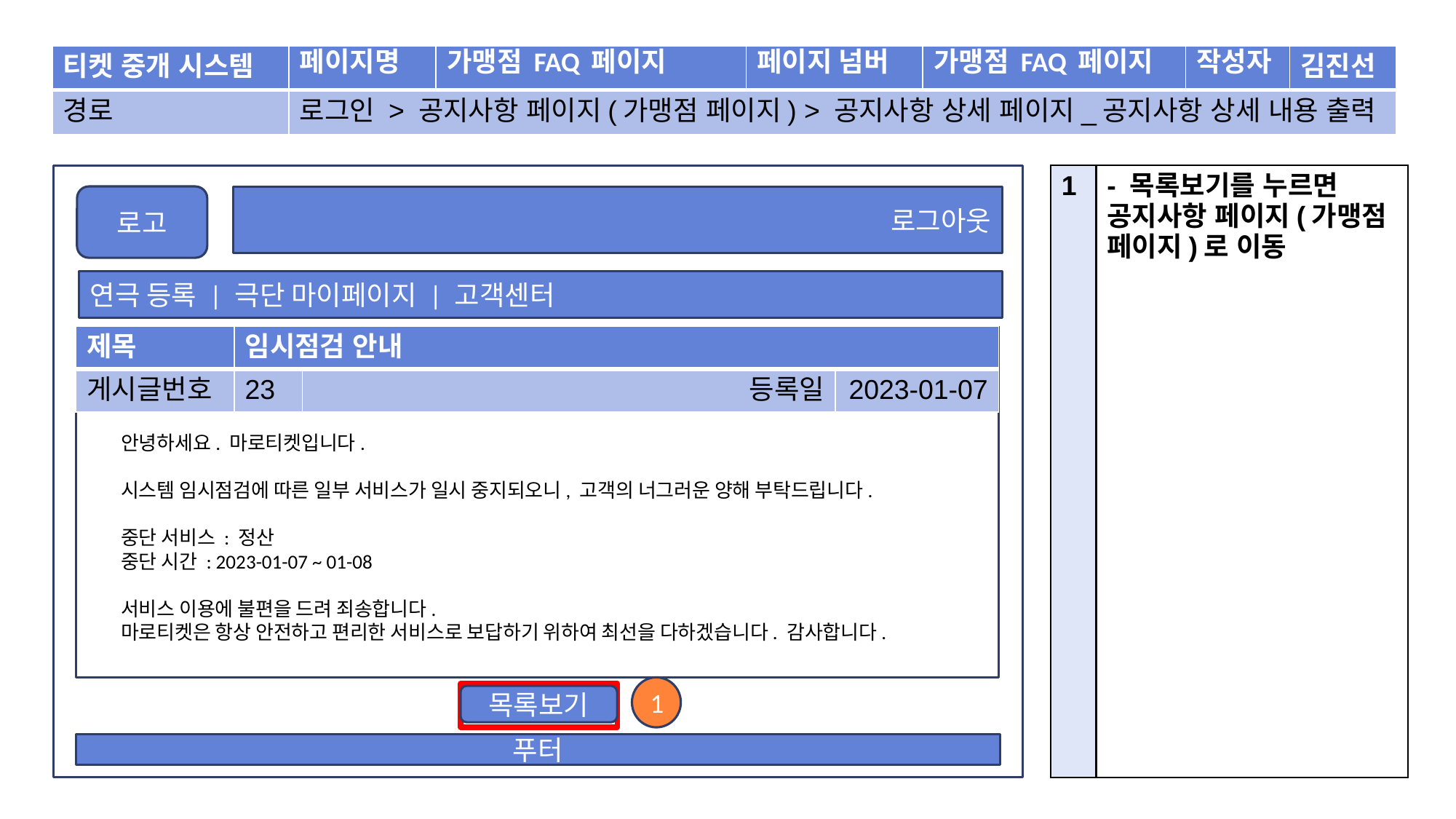

| 티켓 중개 시스템 | 페이지명 | 가맹점 FAQ 페이지 | 페이지 넘버 | 가맹점 FAQ 페이지 | 작성자 | 김진선 |
| --- | --- | --- | --- | --- | --- | --- |
| 경로 | 로그인 > 공지사항 페이지(가맹점 페이지) > 공지사항 상세 페이지\_공지사항 상세 내용 출력 |  |  |  |  |  |
| 1 | - 목록보기를 누르면 공지사항 페이지(가맹점 페이지)로 이동 |
| --- | --- |

로고
로그아웃
연극 등록 | 극단 마이페이지 | 고객센터

| 제목 | 임시점검 안내 |  |  |
| --- | --- | --- | --- |
| 게시글번호 | 23 | 등록일 | 2023-01-07 |
안녕하세요. 마로티켓입니다.

시스템 임시점검에 따른 일부 서비스가 일시 중지되오니, 고객의 너그러운 양해 부탁드립니다.

중단 서비스 : 정산
중단 시간 : 2023-01-07 ~ 01-08

서비스 이용에 불편을 드려 죄송합니다.
마로티켓은 항상 안전하고 편리한 서비스로 보답하기 위하여 최선을 다하겠습니다. 감사합니다.
1

목록보기
푸터